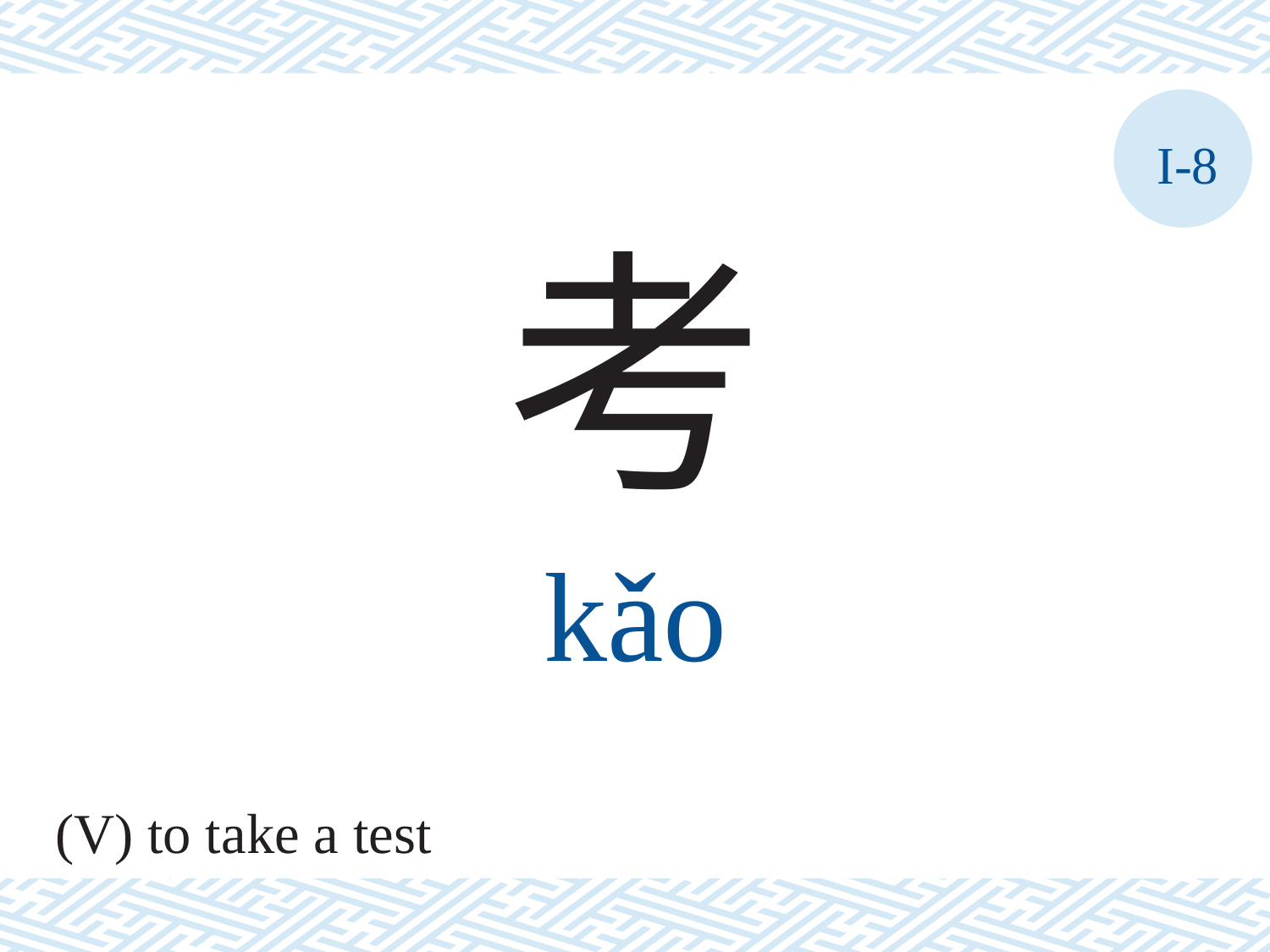

I-8
考
kǎo
(V) to take a test